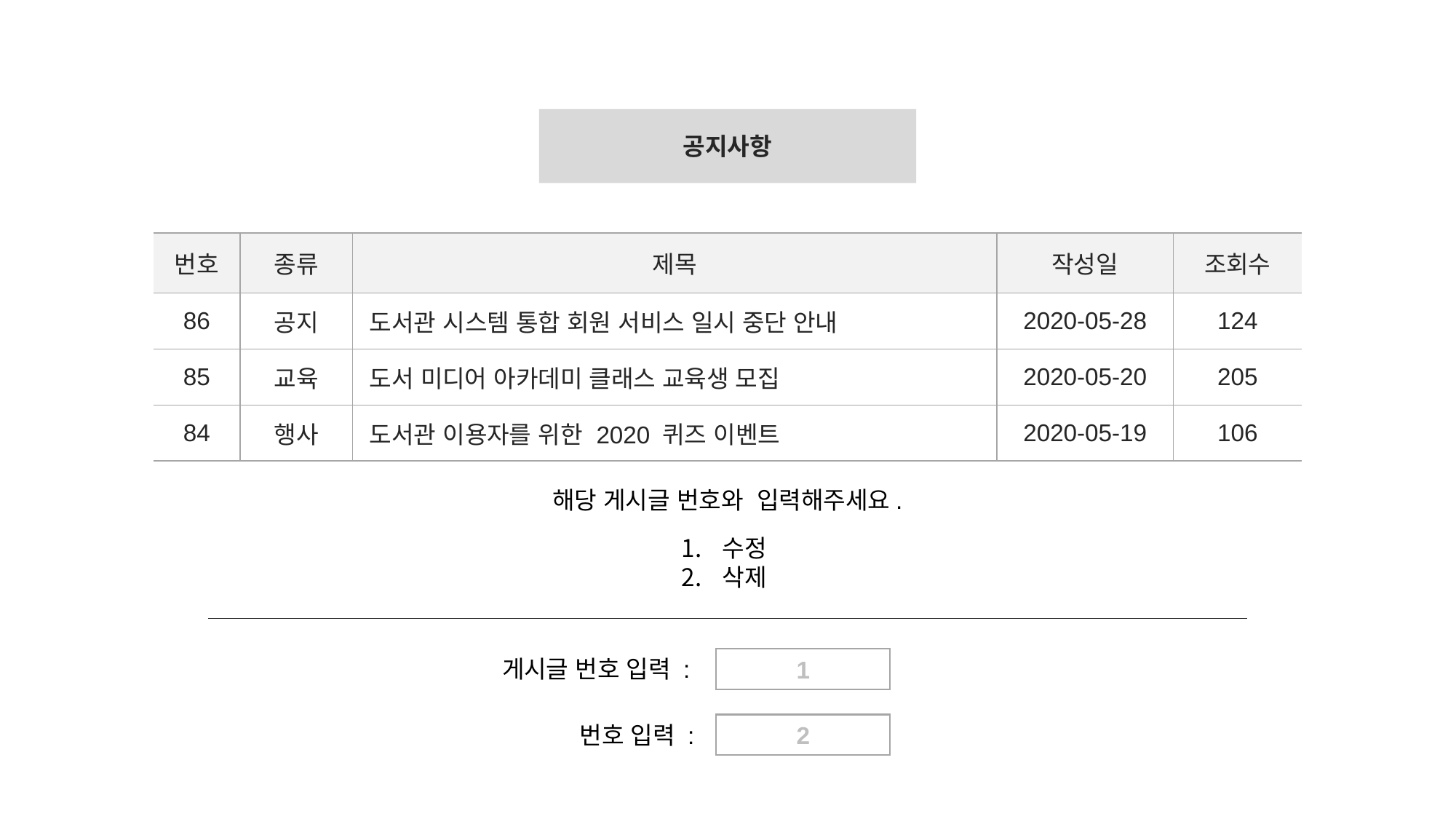

공지사항
| 번호 | 종류 | 제목 | 작성일 | 조회수 |
| --- | --- | --- | --- | --- |
| 86 | 공지 | 도서관 시스템 통합 회원 서비스 일시 중단 안내 | 2020-05-28 | 124 |
| 85 | 교육 | 도서 미디어 아카데미 클래스 교육생 모집 | 2020-05-20 | 205 |
| 84 | 행사 | 도서관 이용자를 위한 2020 퀴즈 이벤트 | 2020-05-19 | 106 |
해당 게시글 번호와  입력해주세요.
수정
삭제
게시글 번호 입력 :
1
번호 입력 :
2